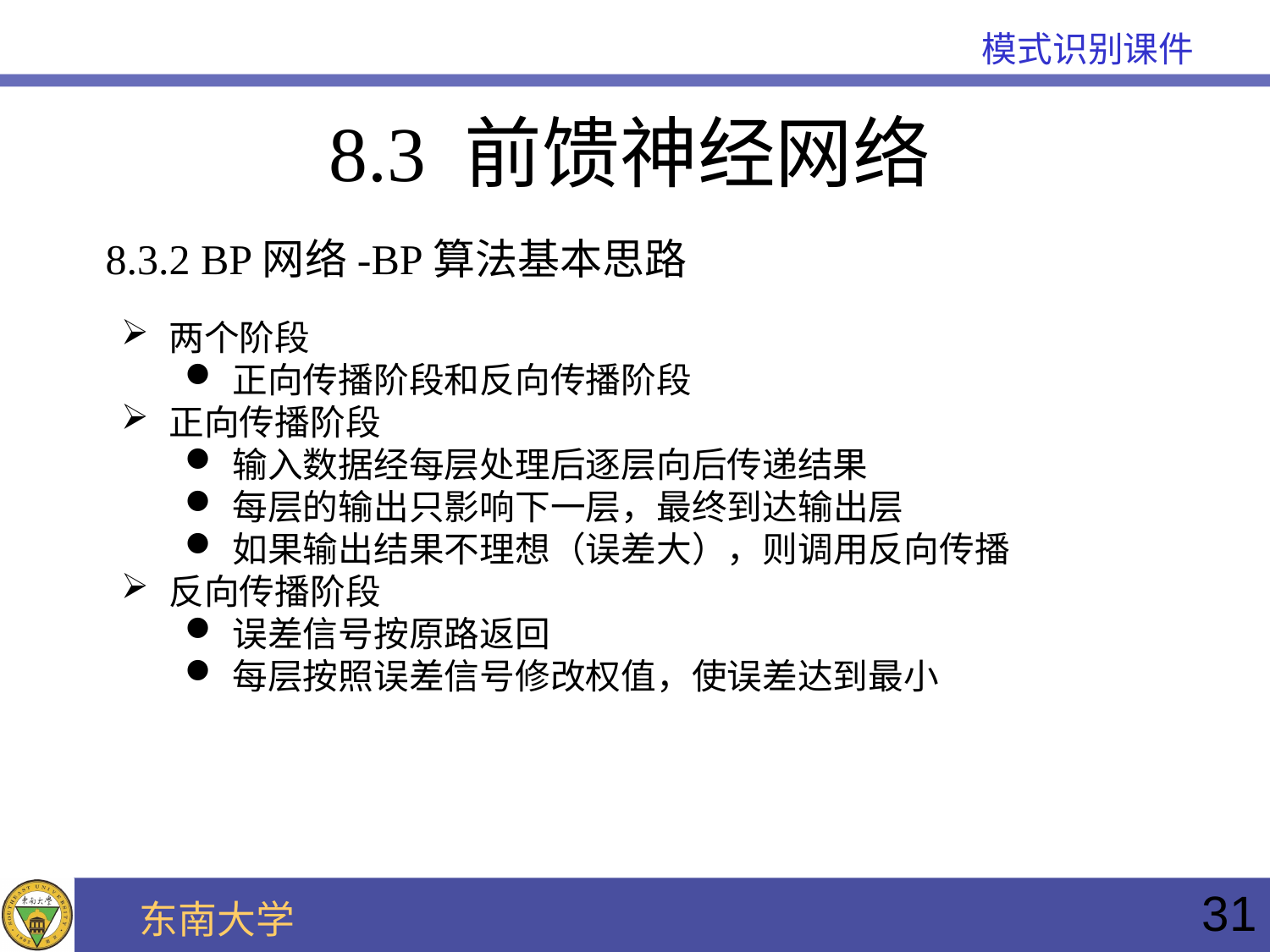

8.3 前馈神经网络
8.3.2 BP网络-BP算法基本思路
两个阶段
正向传播阶段和反向传播阶段
正向传播阶段
输入数据经每层处理后逐层向后传递结果
每层的输出只影响下一层，最终到达输出层
如果输出结果不理想（误差大），则调用反向传播
反向传播阶段
误差信号按原路返回
每层按照误差信号修改权值，使误差达到最小
31